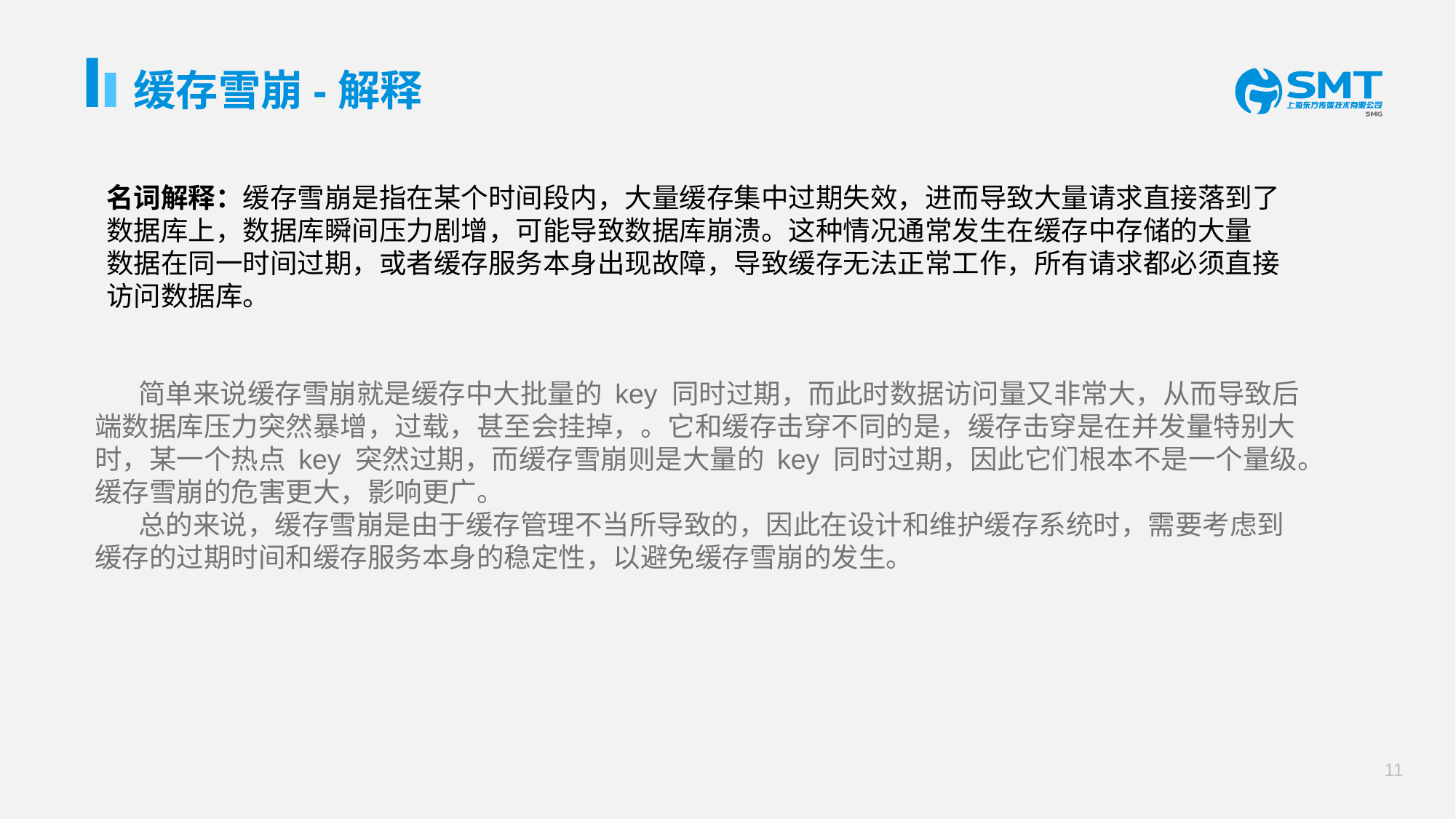

# 缓存雪崩-解释
名词解释：缓存雪崩是指在某个时间段内，大量缓存集中过期失效，进而导致大量请求直接落到了
数据库上，数据库瞬间压力剧增，可能导致数据库崩溃。这种情况通常发生在缓存中存储的大量
数据在同一时间过期，或者缓存服务本身出现故障，导致缓存无法正常工作，所有请求都必须直接
访问数据库。
e7d195523061f1c01bc539b90b65f09aca9bc726a3a4adba8C9E45B38E36AC8707C5D393223713CC8DD27123EF48A81803B5A1BFF3646AC546C23D4B23F46D5703AE6DAEEEE7BB41433C5E719609FF6B17966CF4B5E3466C7C3E3E05DE372A3BF27050A66B0A94642FBCC131F44598DE03CE3D2E273F2CE3969948F15F53D8D6A1595616543E0D1D3F6277079DAF4183
      简单来说缓存雪崩就是缓存中大批量的 key 同时过期，而此时数据访问量又非常大，从而导致后
端数据库压力突然暴增，过载，甚至会挂掉，。它和缓存击穿不同的是，缓存击穿是在并发量特别大
时，某一个热点 key 突然过期，而缓存雪崩则是大量的 key 同时过期，因此它们根本不是一个量级。
缓存雪崩的危害更大，影响更广。
      总的来说，缓存雪崩是由于缓存管理不当所导致的，因此在设计和维护缓存系统时，需要考虑到
缓存的过期时间和缓存服务本身的稳定性，以避免缓存雪崩的发生。
11